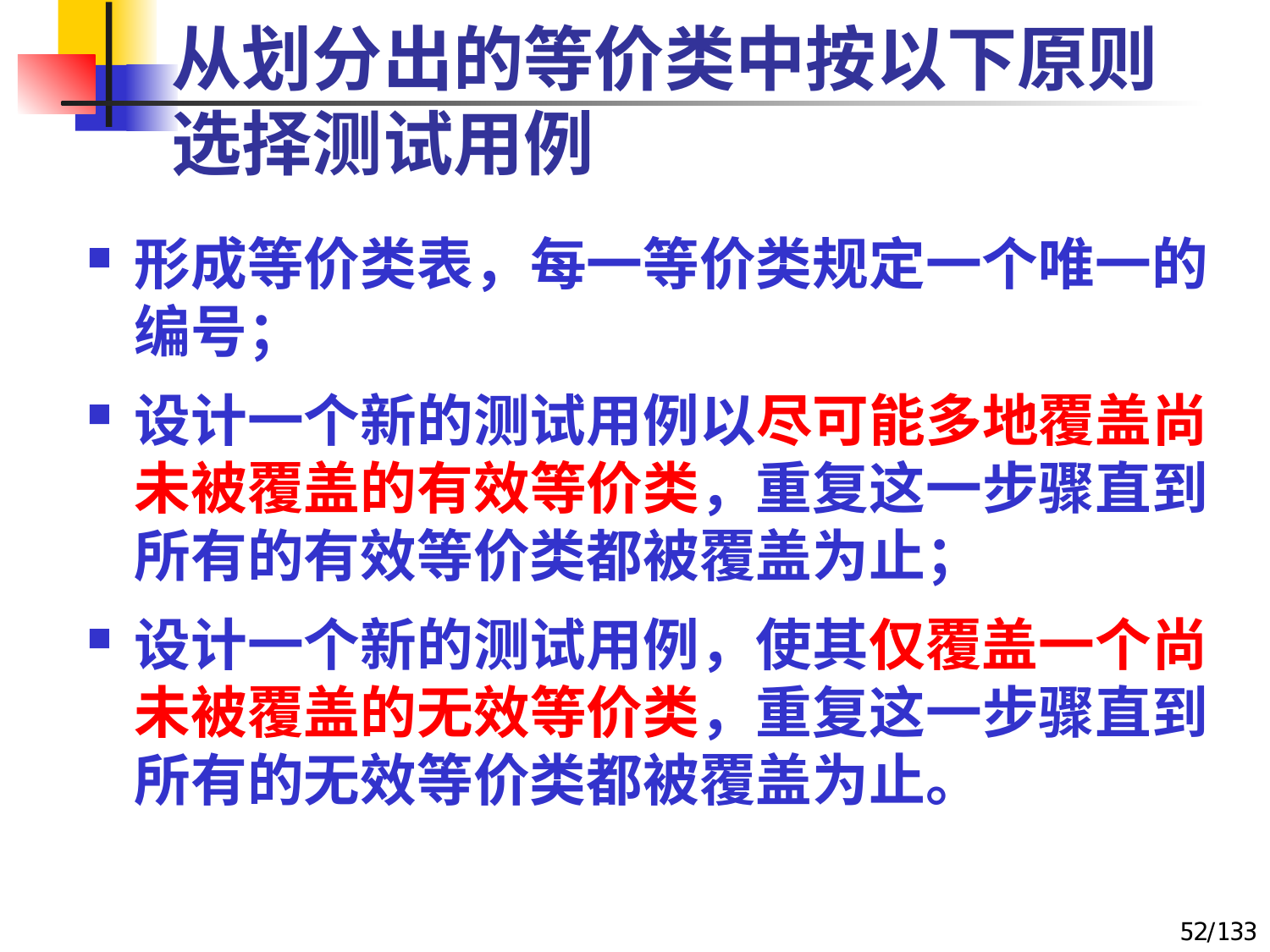

# 从划分出的等价类中按以下原则选择测试用例
形成等价类表，每一等价类规定一个唯一的编号；
设计一个新的测试用例以尽可能多地覆盖尚未被覆盖的有效等价类，重复这一步骤直到所有的有效等价类都被覆盖为止；
设计一个新的测试用例，使其仅覆盖一个尚未被覆盖的无效等价类，重复这一步骤直到所有的无效等价类都被覆盖为止。

52/133